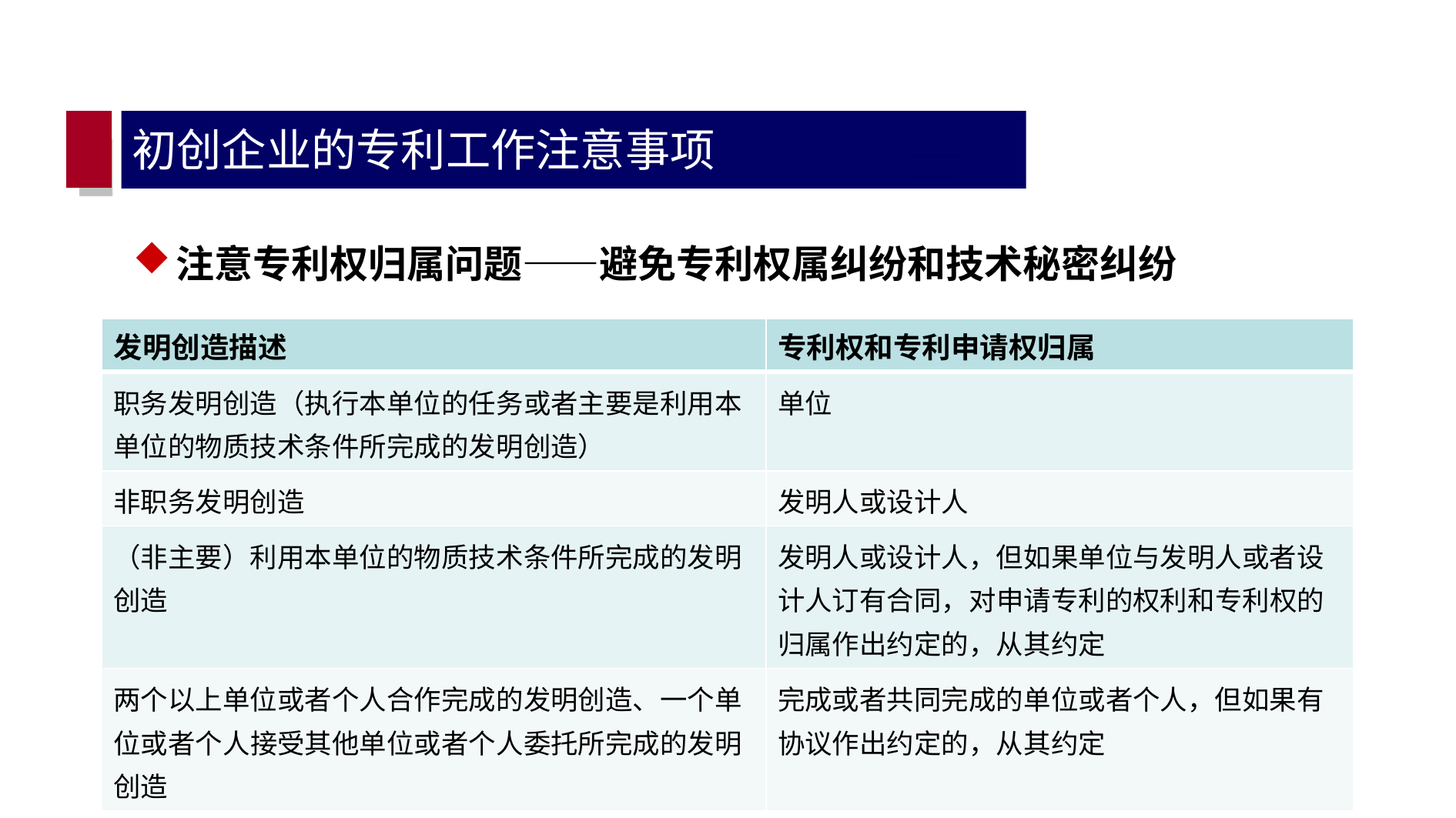

# 初创企业的专利工作注意事项
注意专利权归属问题——避免专利权属纠纷和技术秘密纠纷

| 发明创造描述 | 专利权和专利申请权归属 |
| --- | --- |
| 职务发明创造（执行本单位的任务或者主要是利用本单位的物质技术条件所完成的发明创造） | 单位 |
| 非职务发明创造 | 发明人或设计人 |
| （非主要）利用本单位的物质技术条件所完成的发明创造 | 发明人或设计人，但如果单位与发明人或者设计人订有合同，对申请专利的权利和专利权的归属作出约定的，从其约定 |
| 两个以上单位或者个人合作完成的发明创造、一个单位或者个人接受其他单位或者个人委托所完成的发明创造 | 完成或者共同完成的单位或者个人，但如果有协议作出约定的，从其约定 |